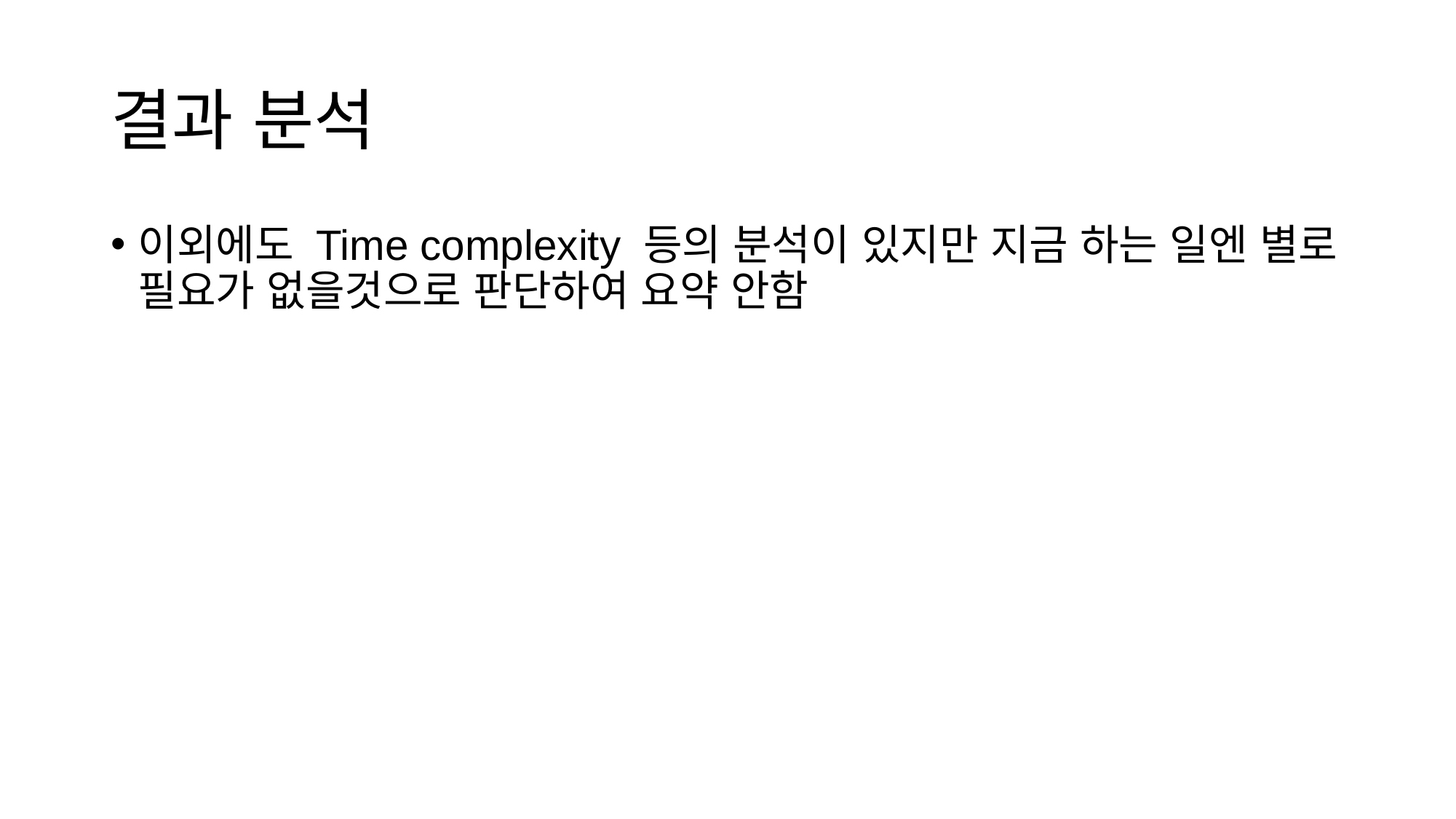

# 결과 분석
이외에도 Time complexity 등의 분석이 있지만 지금 하는 일엔 별로 필요가 없을것으로 판단하여 요약 안함